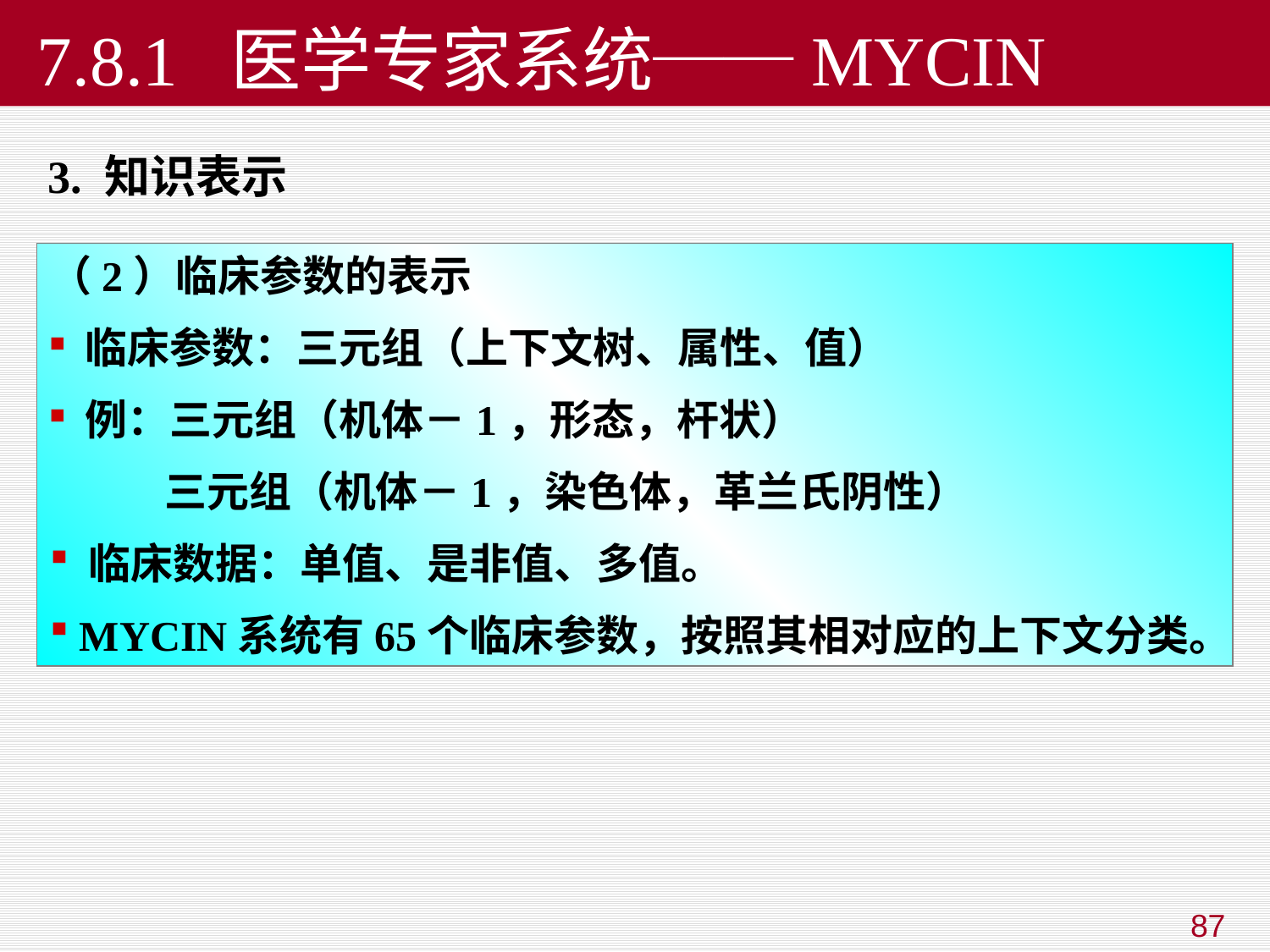

# 7.8.1  医学专家系统──MYCIN
3. 知识表示
（2）临床参数的表示
 临床参数：三元组（上下文树、属性、值）
 例：三元组（机体－1，形态，杆状）
           三元组（机体－1，染色体，革兰氏阴性）
 临床数据：单值、是非值、多值。
 MYCIN系统有65个临床参数，按照其相对应的上下文分类。
87